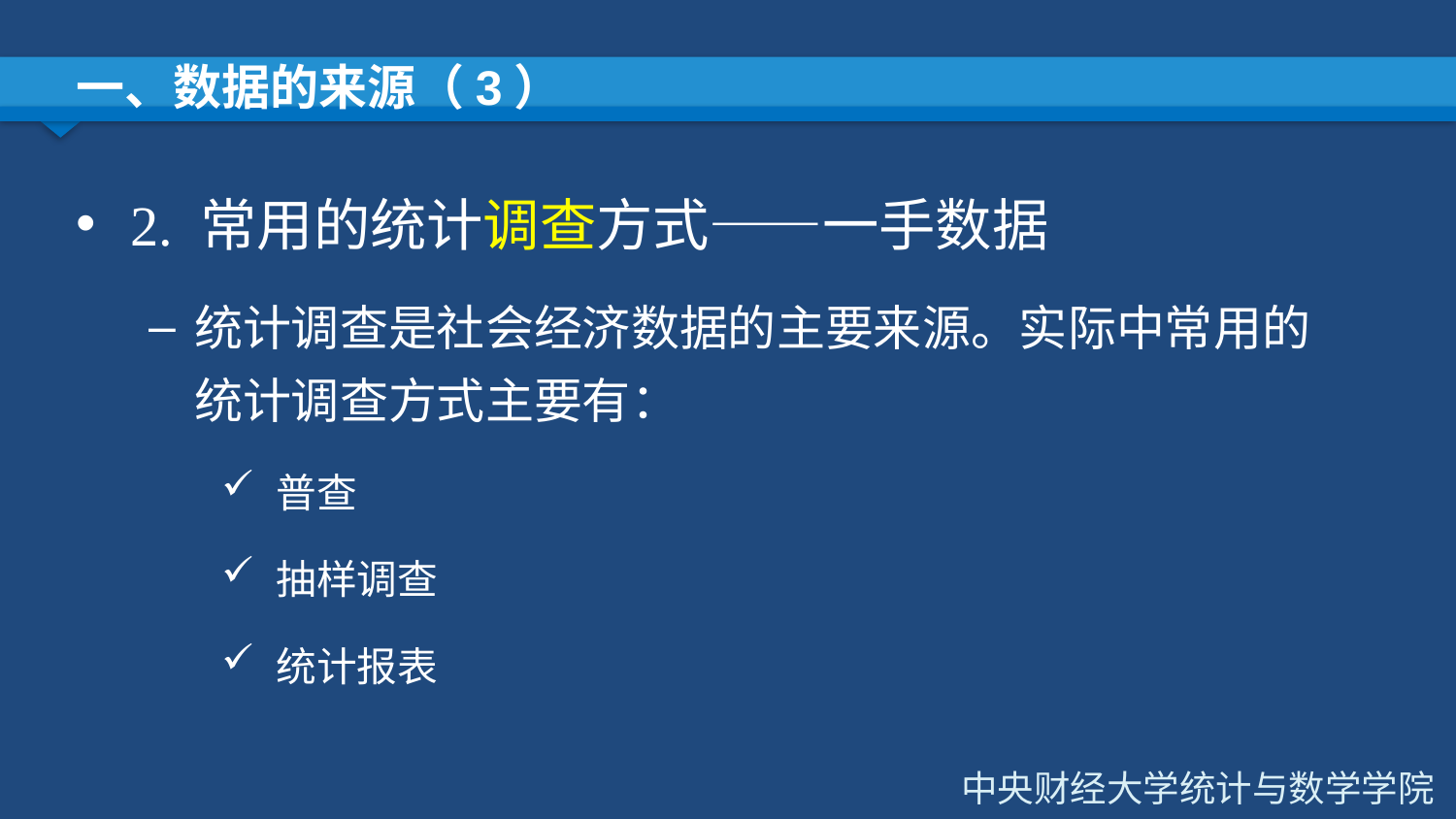

# 一、数据的来源（3）
2. 常用的统计调查方式——一手数据
统计调查是社会经济数据的主要来源。实际中常用的统计调查方式主要有：
普查
抽样调查
统计报表